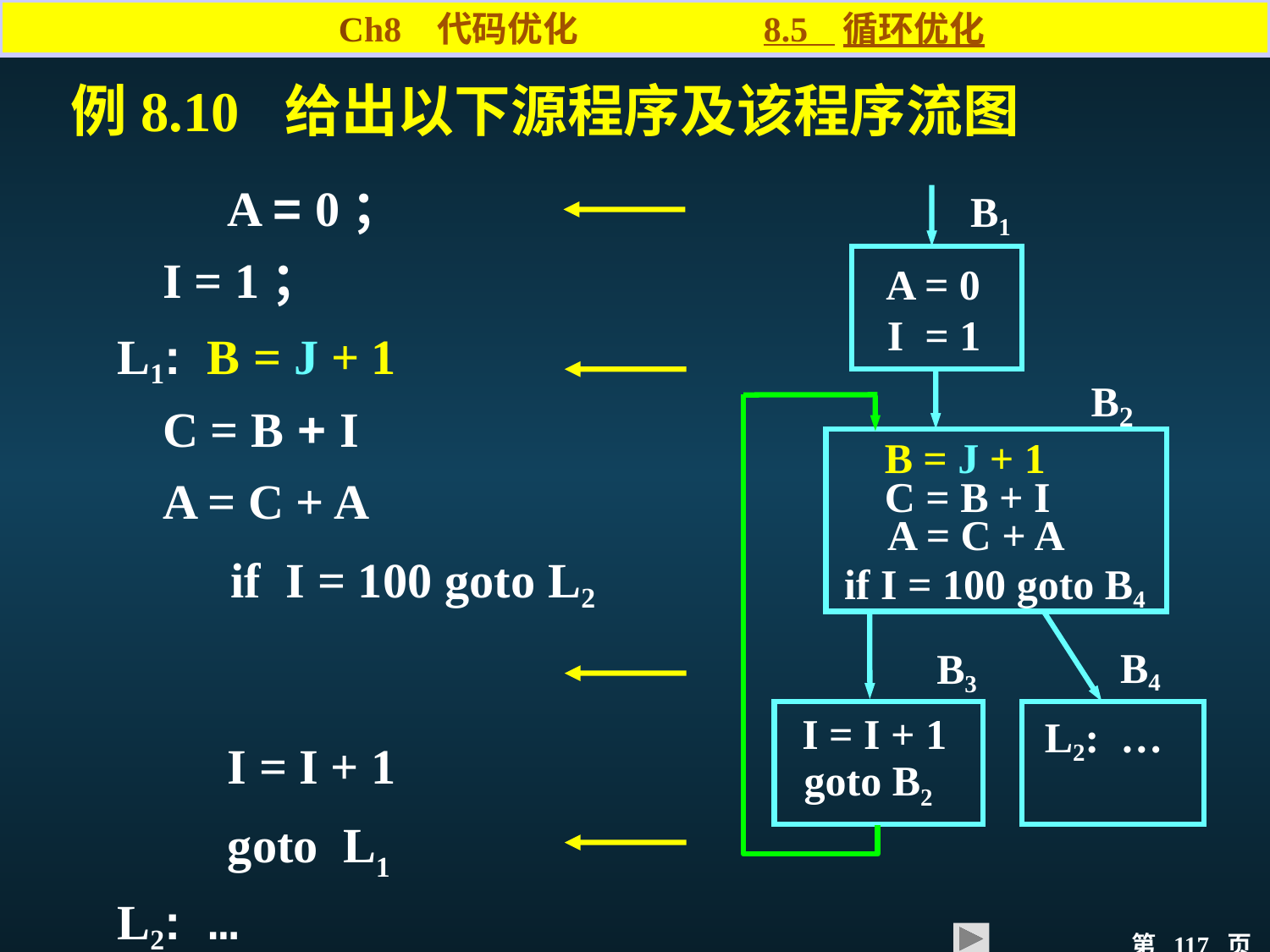

Ch8   代码优化                      8.5   循环优化
例8.10  给出以下源程序及该程序流图
            A = 0；
      I = 1；
   L1:  B = J + 1
      C = B + I
      A = C + A
            if  I = 100 goto L2
            I = I + 1
            goto  L1
   L2:  …
B1

A = 0
I  = 1

B2

B = J + 1
C = B + I
 A = C + A
if I = 100 goto B4

B4

L2:  …
B3

I = I + 1
goto B2